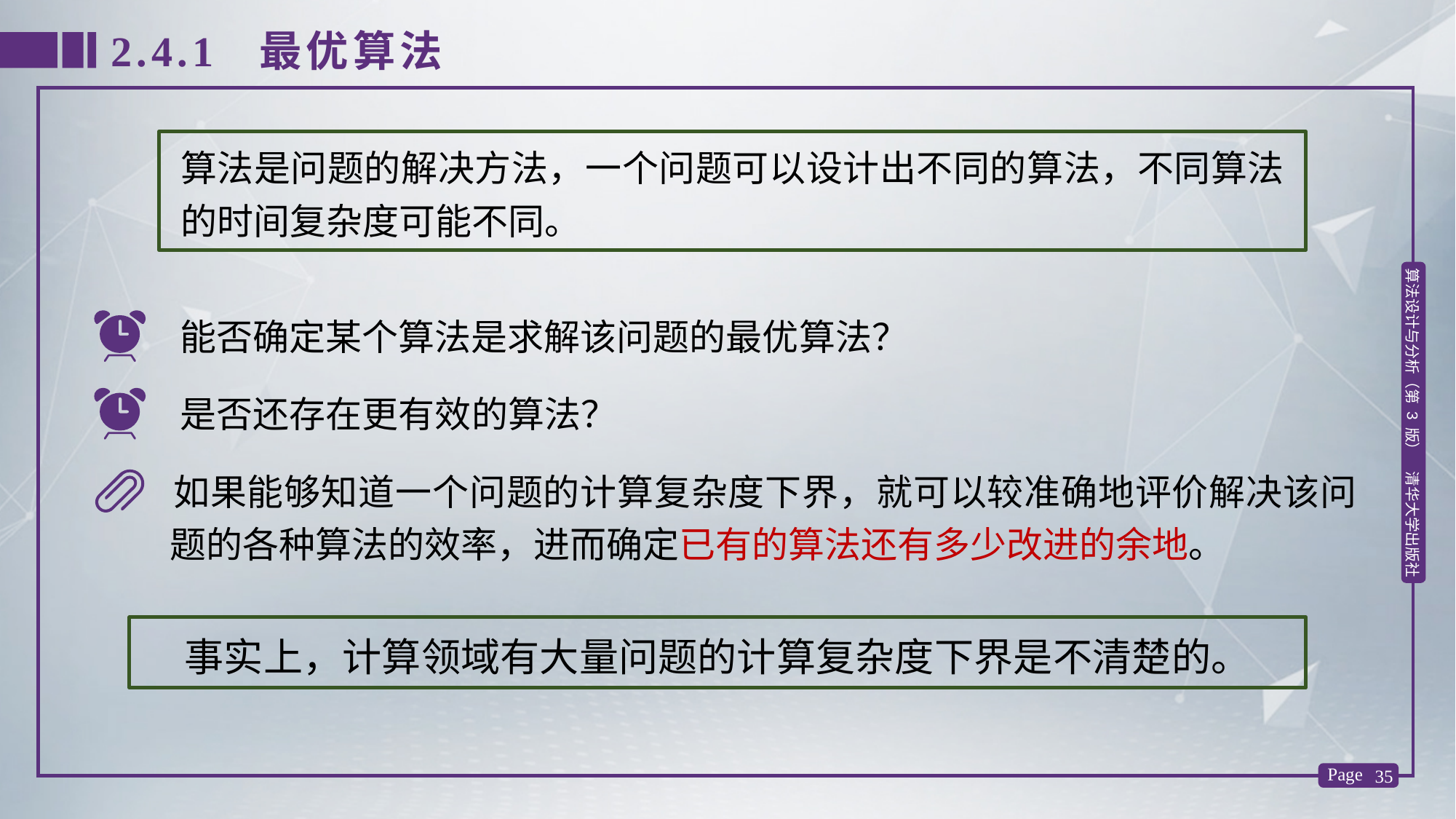

2.4.1  最优算法
算法是问题的解决方法，一个问题可以设计出不同的算法，不同算法的时间复杂度可能不同。
能否确定某个算法是求解该问题的最优算法？

是否还存在更有效的算法？

如果能够知道一个问题的计算复杂度下界，就可以较准确地评价解决该问题的各种算法的效率，进而确定已有的算法还有多少改进的余地。

事实上，计算领域有大量问题的计算复杂度下界是不清楚的。